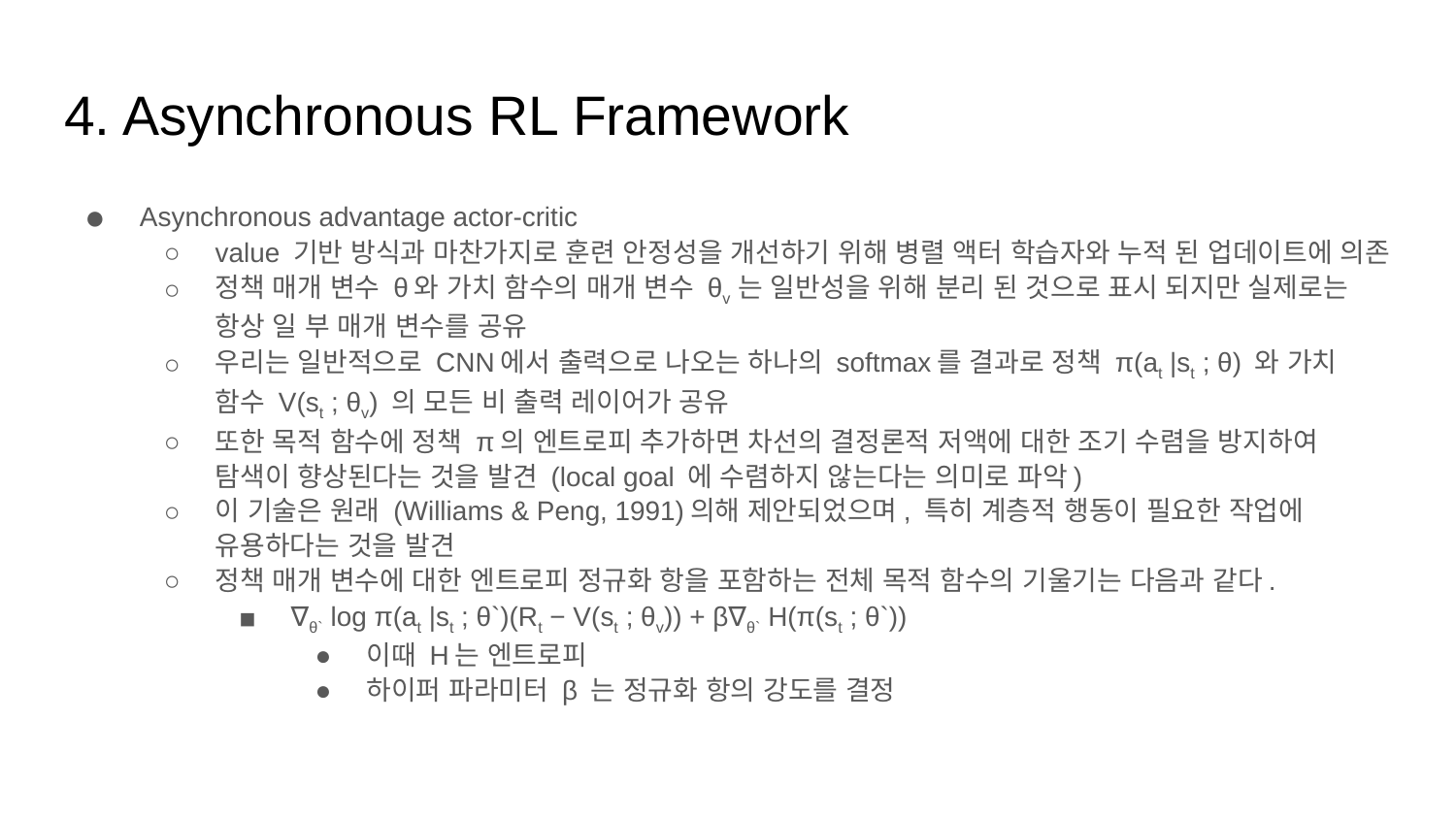

# 4. Asynchronous RL Framework
Asynchronous advantage actor-critic
value 기반 방식과 마찬가지로 훈련 안정성을 개선하기 위해 병렬 액터 학습자와 누적 된 업데이트에 의존
정책 매개 변수 θ와 가치 함수의 매개 변수 θv 는 일반성을 위해 분리 된 것으로 표시 되지만 실제로는 항상 일 부 매개 변수를 공유
우리는 일반적으로 CNN에서 출력으로 나오는 하나의 softmax를 결과로 정책 π(at |st ; θ) 와 가치 함수 V(st ; θv) 의 모든 비 출력 레이어가 공유
또한 목적 함수에 정책 π의 엔트로피 추가하면 차선의 결정론적 저액에 대한 조기 수렴을 방지하여 탐색이 향상된다는 것을 발견 (local goal 에 수렴하지 않는다는 의미로 파악)
이 기술은 원래 (Williams & Peng, 1991)의해 제안되었으며, 특히 계층적 행동이 필요한 작업에 유용하다는 것을 발견
정책 매개 변수에 대한 엔트로피 정규화 항을 포함하는 전체 목적 함수의 기울기는 다음과 같다.
∇θ` log π(at |st ; θ`)(Rt − V(st ; θv)) + β∇θ` H(π(st ; θ`))
이때 H는 엔트로피
하이퍼 파라미터 β 는 정규화 항의 강도를 결정